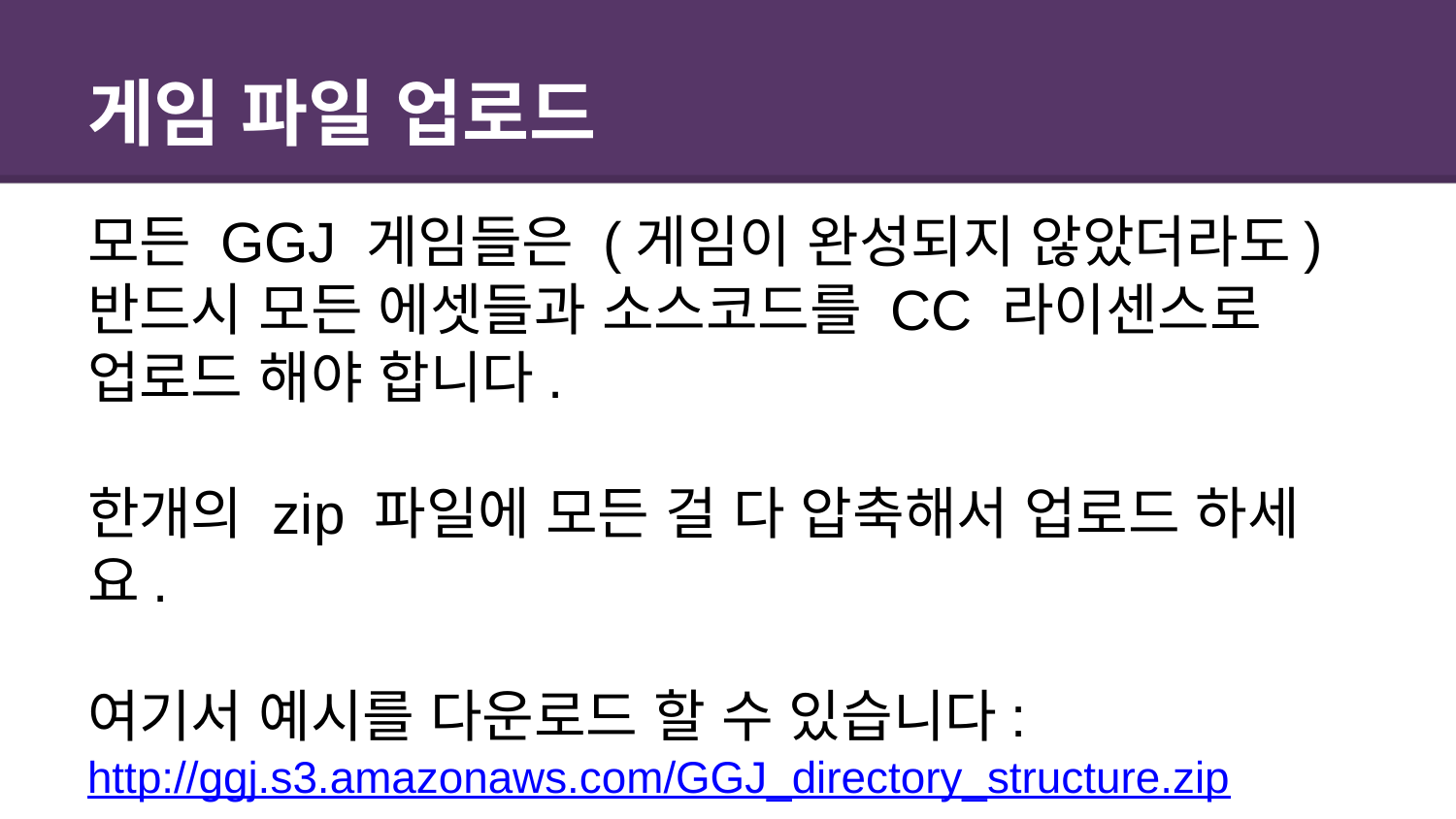

# 게임 파일 업로드
모든 GGJ 게임들은 (게임이 완성되지 않았더라도) 반드시 모든 에셋들과 소스코드를 CC 라이센스로 업로드 해야 합니다.

한개의 zip 파일에 모든 걸 다 압축해서 업로드 하세요.

여기서 예시를 다운로드 할 수 있습니다:
http://ggj.s3.amazonaws.com/GGJ_directory_structure.zip